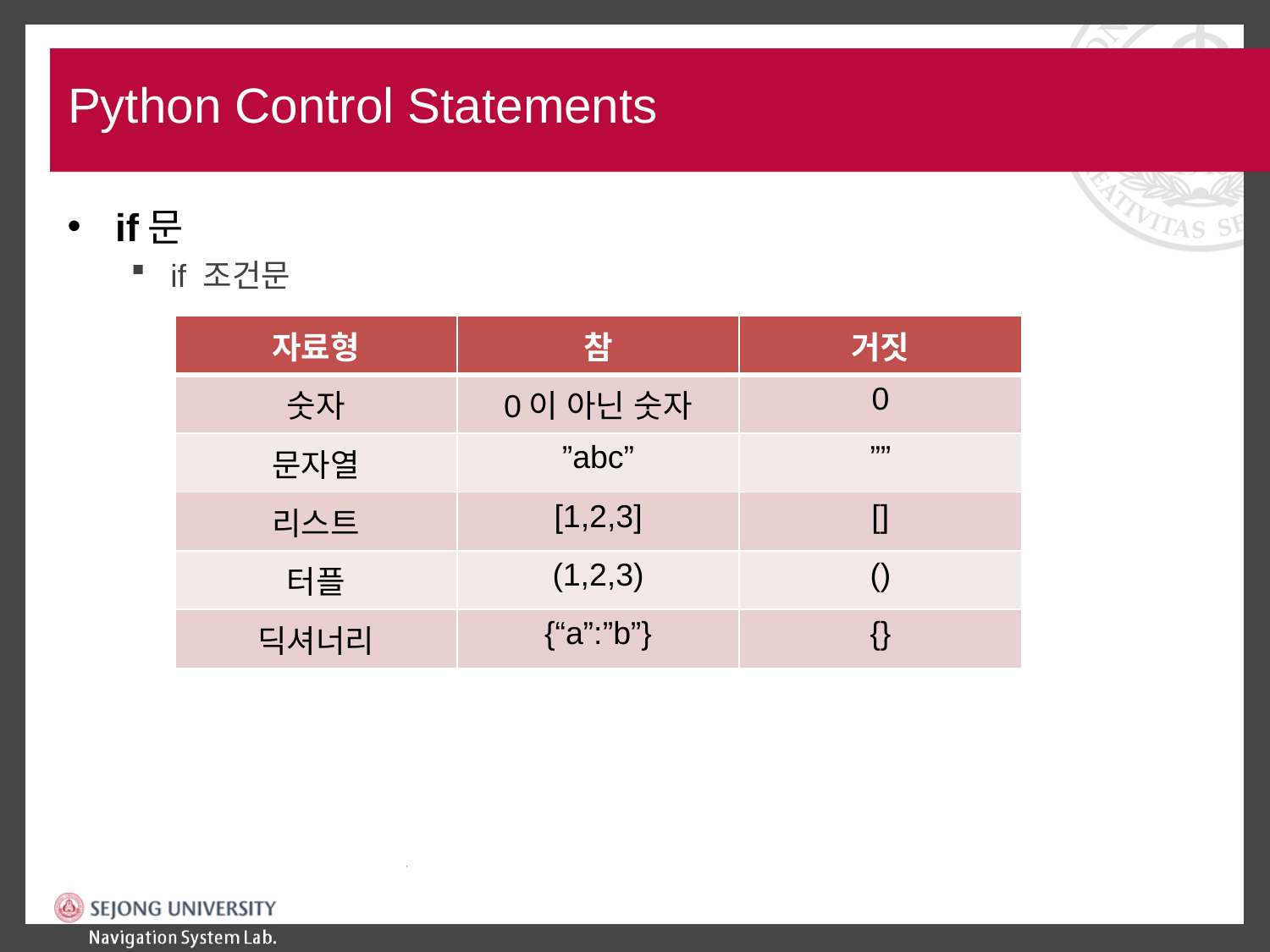

# Python Control Statements
if문
if 조건문
| 자료형 | 참 | 거짓 |
| --- | --- | --- |
| 숫자 | 0이 아닌 숫자 | 0 |
| 문자열 | ”abc” | ”” |
| 리스트 | [1,2,3] | [] |
| 터플 | (1,2,3) | () |
| 딕셔너리 | {“a”:”b”} | {} |